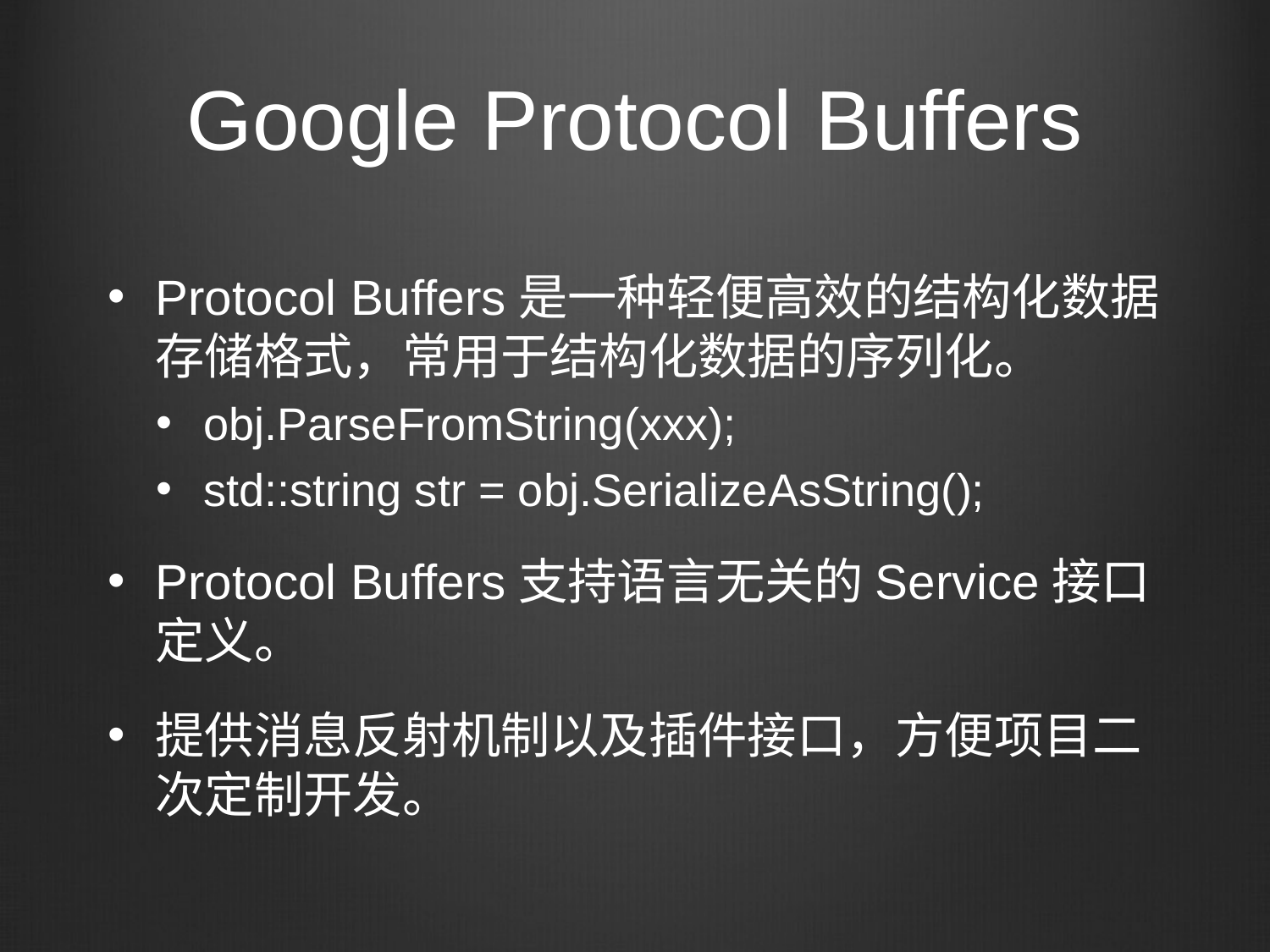

# Google Protocol Buffers
Protocol Buffers是一种轻便高效的结构化数据存储格式，常用于结构化数据的序列化。
obj.ParseFromString(xxx);
std::string str = obj.SerializeAsString();
Protocol Buffers支持语言无关的Service接口定义。
提供消息反射机制以及插件接口，方便项目二次定制开发。